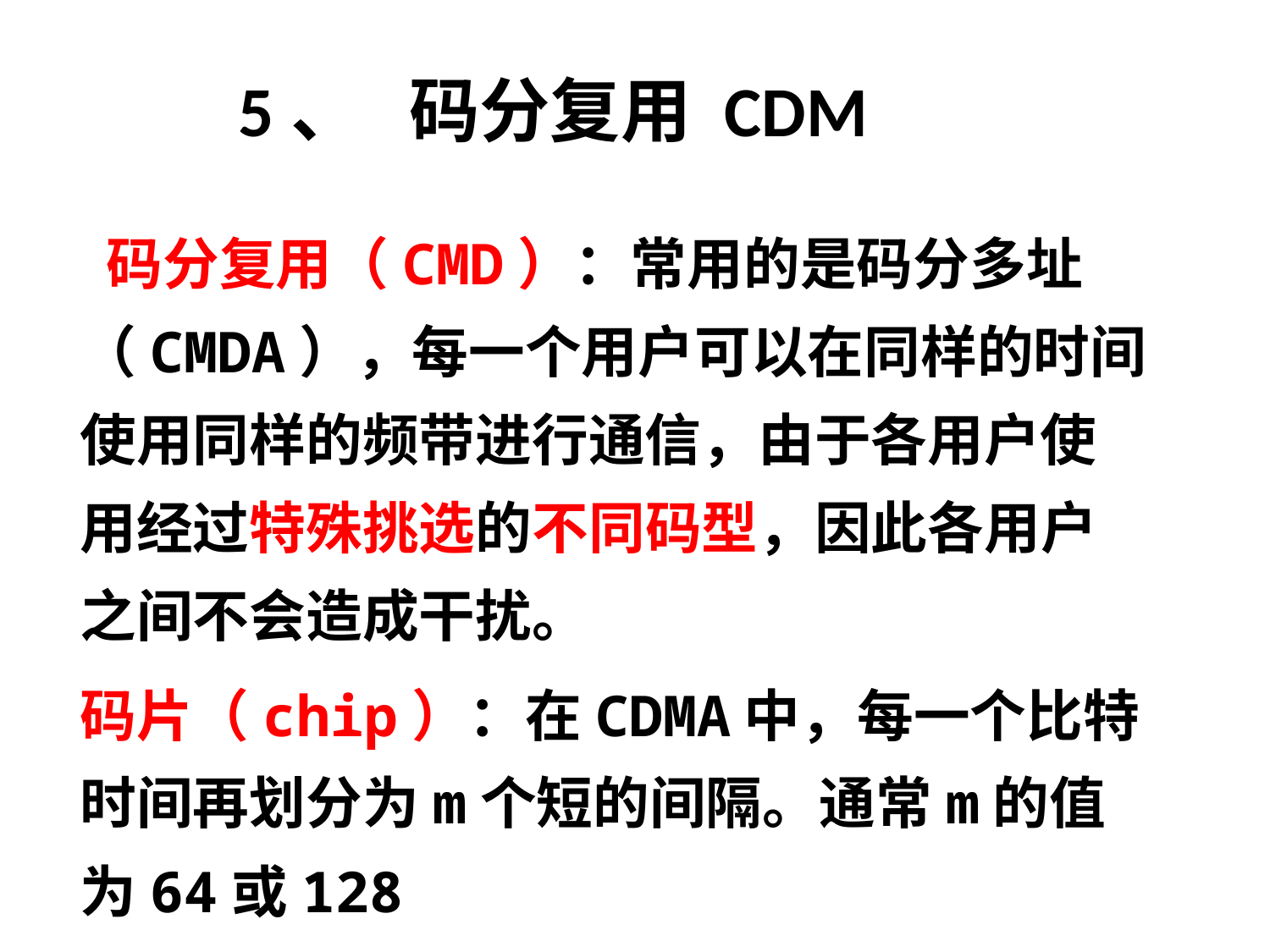

5、   码分复用 CDM
 码分复用（CMD）：常用的是码分多址（CMDA），每一个用户可以在同样的时间使用同样的频带进行通信，由于各用户使用经过特殊挑选的不同码型，因此各用户之间不会造成干扰。
码片（chip）：在CDMA中，每一个比特时间再划分为m个短的间隔。通常m的值为64或128